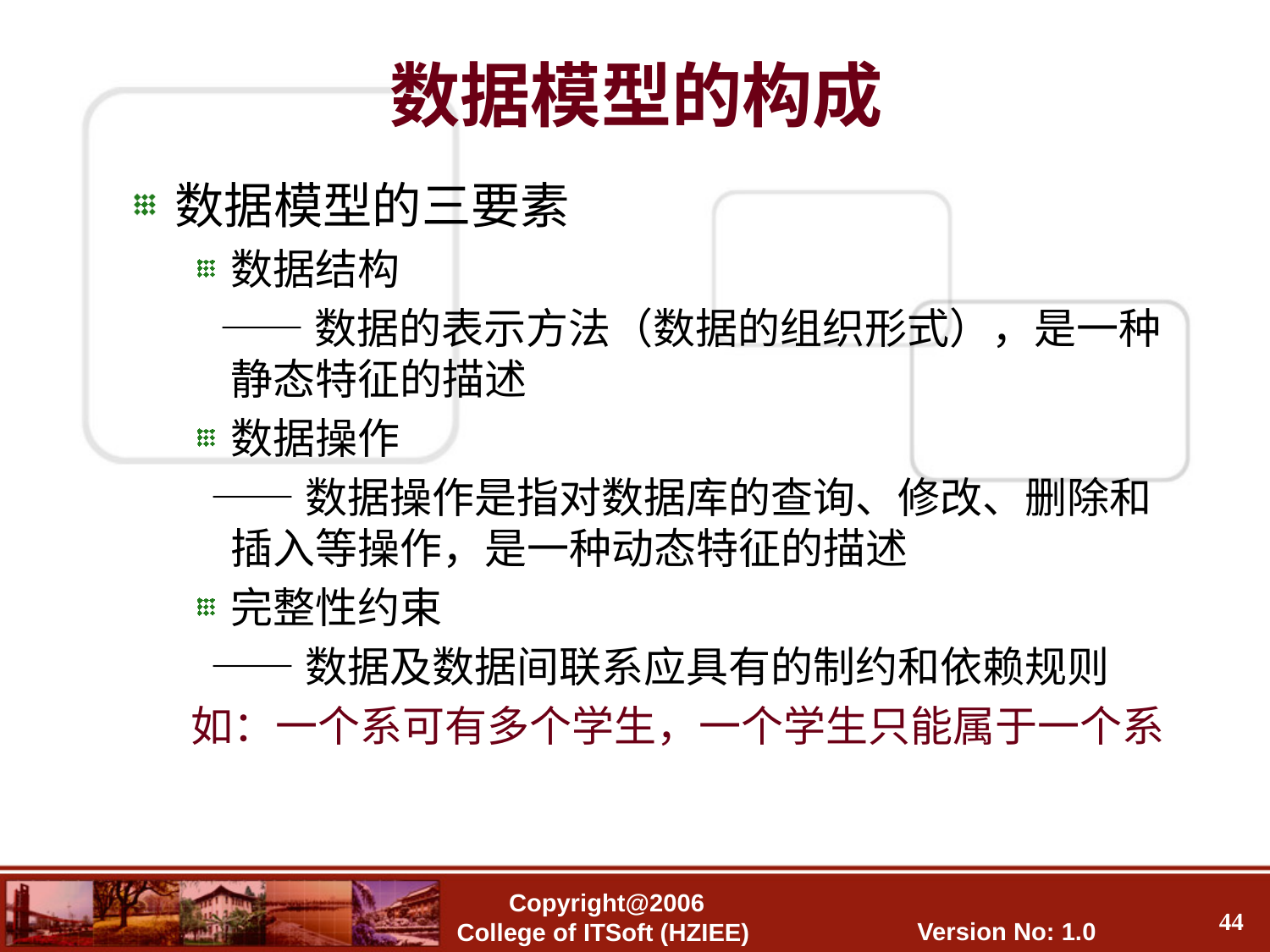

数据模型的构成
数据模型的三要素
数据结构
   ——数据的表示方法（数据的组织形式），是一种静态特征的描述
数据操作
  ——数据操作是指对数据库的查询、修改、删除和插入等操作，是一种动态特征的描述
完整性约束
  ——数据及数据间联系应具有的制约和依赖规则
如：一个系可有多个学生，一个学生只能属于一个系